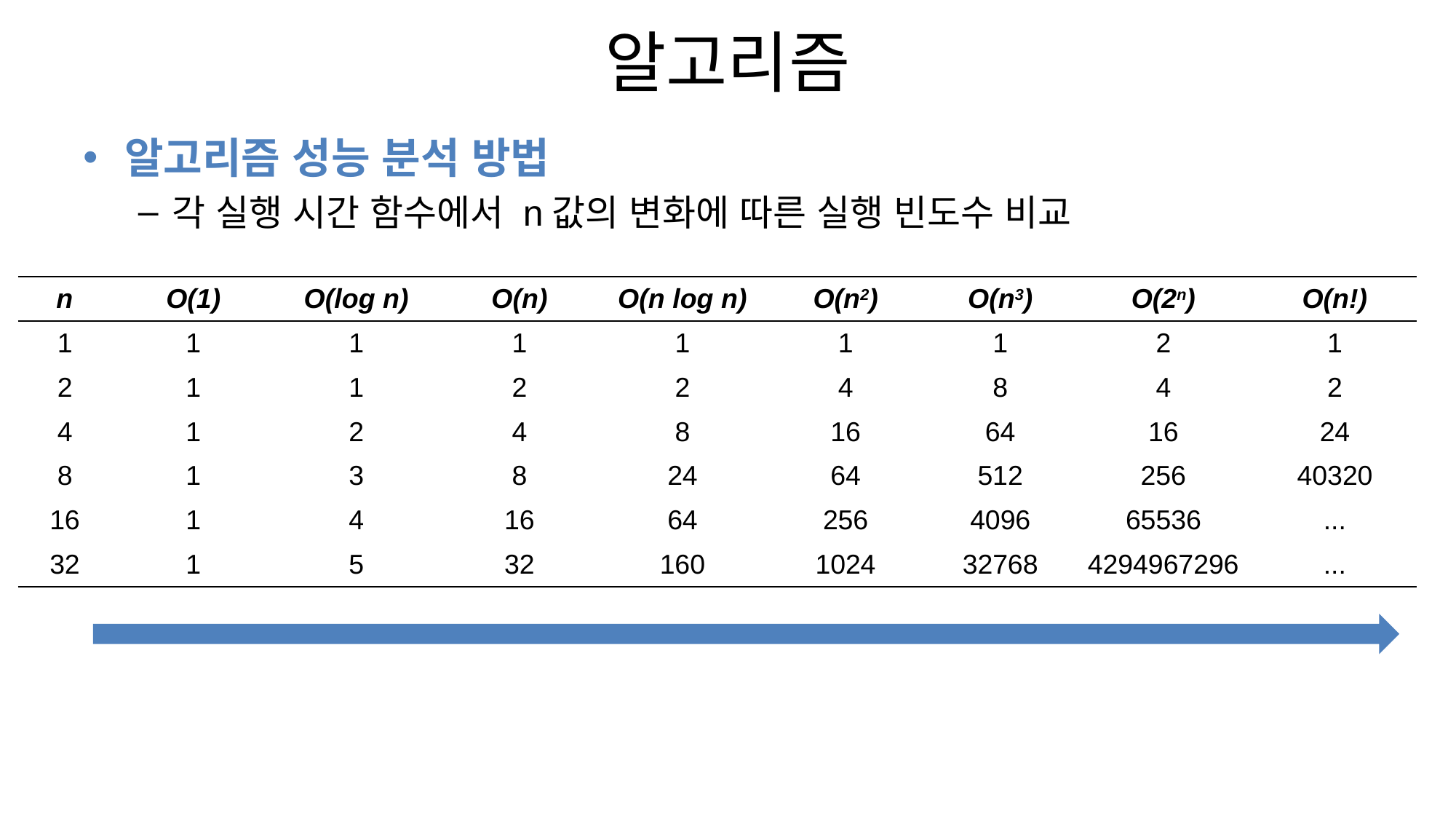

# 알고리즘
알고리즘 성능 분석 방법
각 실행 시간 함수에서 n값의 변화에 따른 실행 빈도수 비교
| n | O(1) | O(log n) | O(n) | O(n log n) | O(n2) | O(n3) | O(2n) | O(n!) |
| --- | --- | --- | --- | --- | --- | --- | --- | --- |
| 1 | 1 | 1 | 1 | 1 | 1 | 1 | 2 | 1 |
| 2 | 1 | 1 | 2 | 2 | 4 | 8 | 4 | 2 |
| 4 | 1 | 2 | 4 | 8 | 16 | 64 | 16 | 24 |
| 8 | 1 | 3 | 8 | 24 | 64 | 512 | 256 | 40320 |
| 16 | 1 | 4 | 16 | 64 | 256 | 4096 | 65536 | ... |
| 32 | 1 | 5 | 32 | 160 | 1024 | 32768 | 4294967296 | ... |